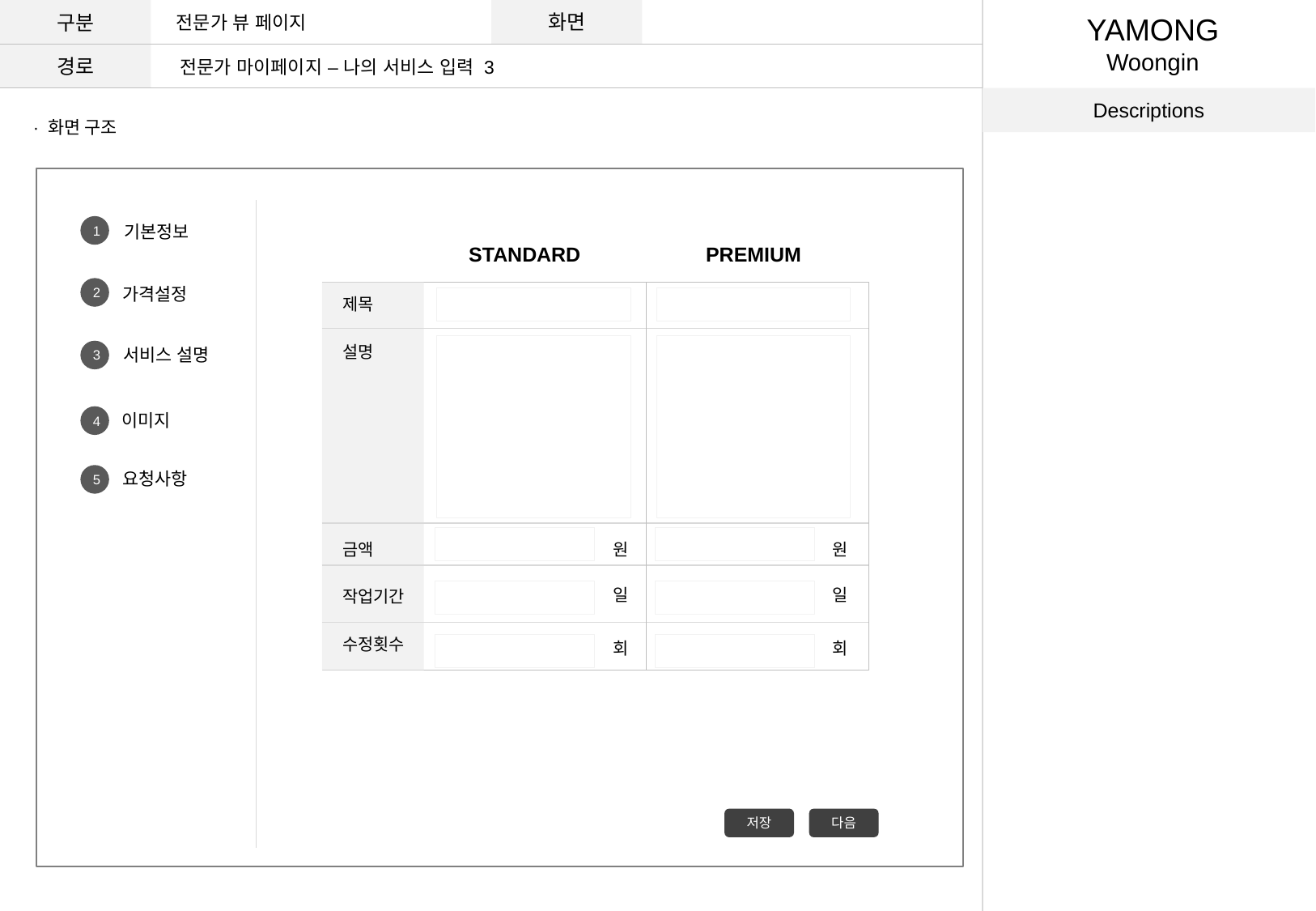

구분
화면
전문가 뷰 페이지
YAMONG
Woongin
경로
전문가 마이페이지 – 나의 서비스 입력 3
Descriptions
· 화면 구조

기본정보
1
STANDARD
PREMIUM
가격설정
2

제목

설명

서비스 설명
3
이미지
4
요청사항
5

금액
원
원
일
일
작업기간

수정횟수
회
회

저장
다음